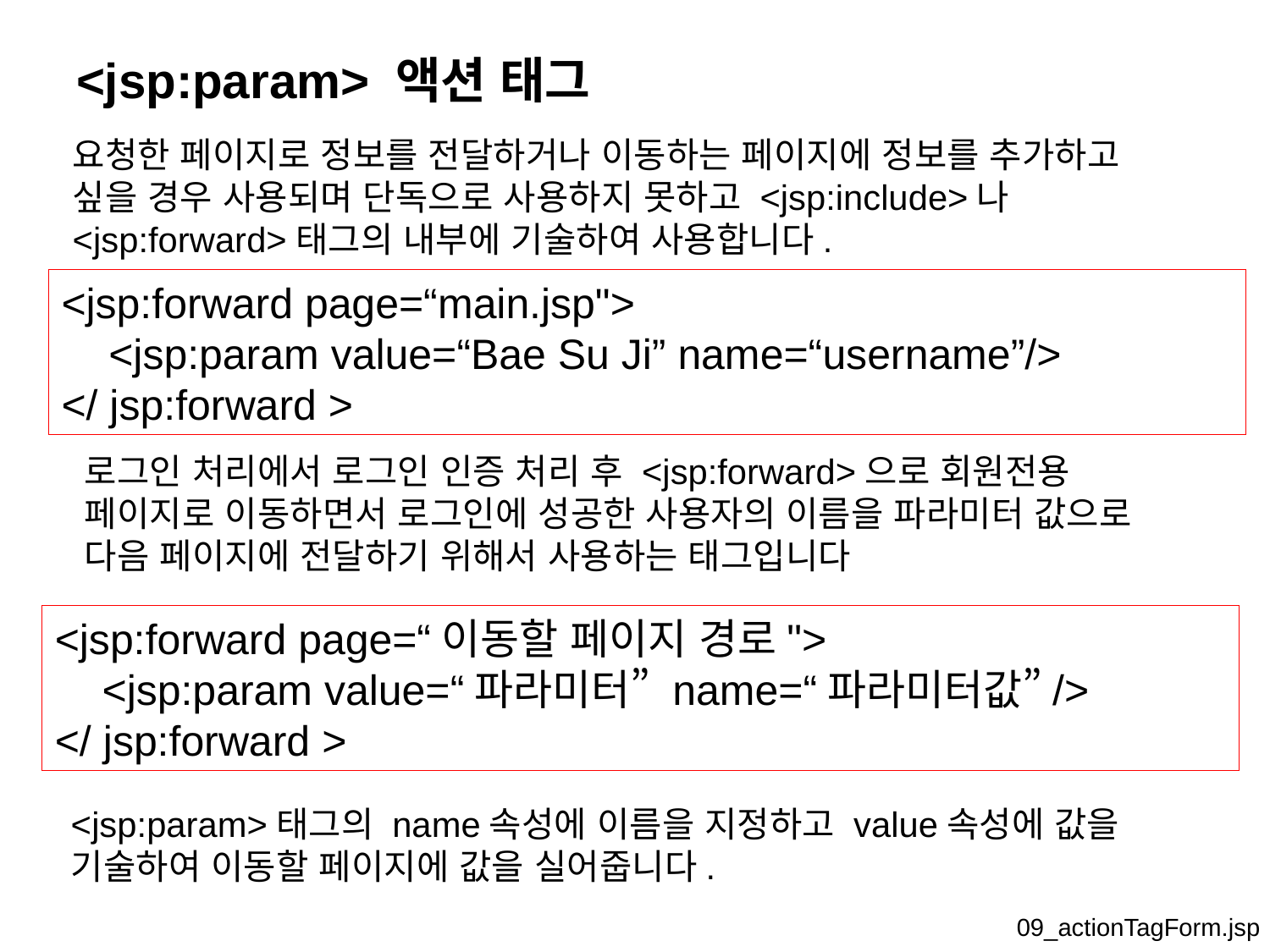

# <jsp:param> 액션 태그
요청한 페이지로 정보를 전달하거나 이동하는 페이지에 정보를 추가하고 싶을 경우 사용되며 단독으로 사용하지 못하고 <jsp:include>나 <jsp:forward>태그의 내부에 기술하여 사용합니다.
<jsp:forward page=“main.jsp">
    <jsp:param value=“Bae Su Ji” name=“username”/>
</ jsp:forward >
로그인 처리에서 로그인 인증 처리 후 <jsp:forward>으로 회원전용 페이지로 이동하면서 로그인에 성공한 사용자의 이름을 파라미터 값으로 다음 페이지에 전달하기 위해서 사용하는 태그입니다
<jsp:forward page=“이동할 페이지 경로">
    <jsp:param value=“파라미터” name=“파라미터값”/>
</ jsp:forward >
<jsp:param>태그의 name속성에 이름을 지정하고 value속성에 값을 기술하여 이동할 페이지에 값을 실어줍니다.
09_actionTagForm.jsp